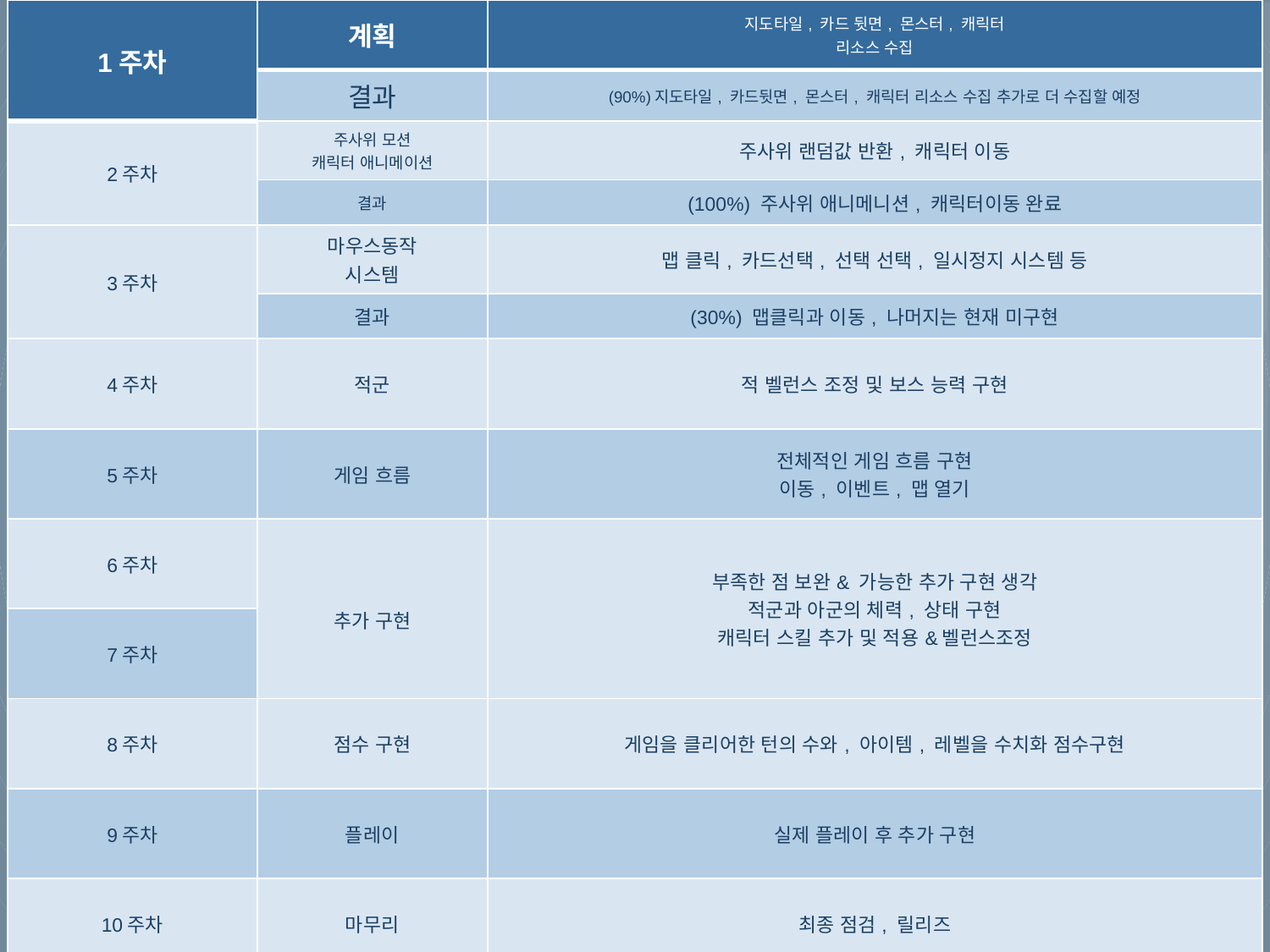

| 1주차 | 계획 | 지도타일, 카드 뒷면, 몬스터, 캐릭터 리소스 수집 |
| --- | --- | --- |
|  | 결과 | (90%)지도타일, 카드뒷면, 몬스터, 캐릭터 리소스 수집 추가로 더 수집할 예정 |
| 2주차 | 주사위 모션 캐릭터 애니메이션 | 주사위 랜덤값 반환, 캐릭터 이동 |
|  | 결과 | (100%) 주사위 애니메니션, 캐릭터이동 완료 |
| 3주차 | 마우스동작 시스템 | 맵 클릭, 카드선택, 선택 선택, 일시정지 시스템 등 |
|  | 결과 | (30%) 맵클릭과 이동, 나머지는 현재 미구현 |
| 4주차 | 적군 | 적 벨런스 조정 및 보스 능력 구현 |
| 5주차 | 게임 흐름 | 전체적인 게임 흐름 구현 이동, 이벤트, 맵 열기 |
| 6주차 | 추가 구현 | 부족한 점 보완& 가능한 추가 구현 생각 적군과 아군의 체력, 상태 구현 캐릭터 스킬 추가 및 적용&벨런스조정 |
| 7주차 |  |  |
| 8주차 | 점수 구현 | 게임을 클리어한 턴의 수와, 아이템, 레벨을 수치화 점수구현 |
| 9주차 | 플레이 | 실제 플레이 후 추가 구현 |
| 10주차 | 마무리 | 최종 점검, 릴리즈 |